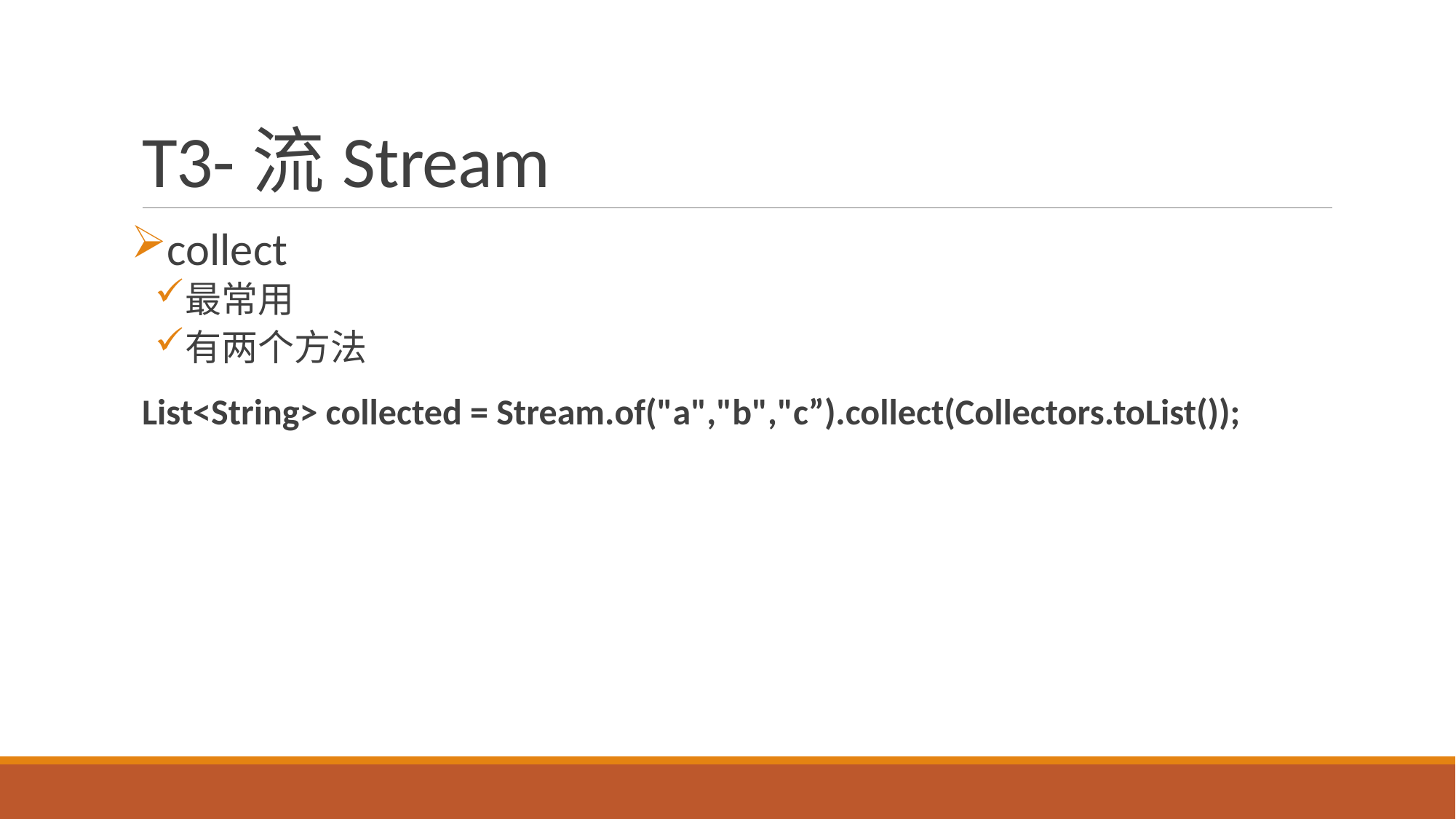

# T3-流Stream
collect
最常用
有两个方法
List<String> collected = Stream.of("a","b","c”).collect(Collectors.toList());